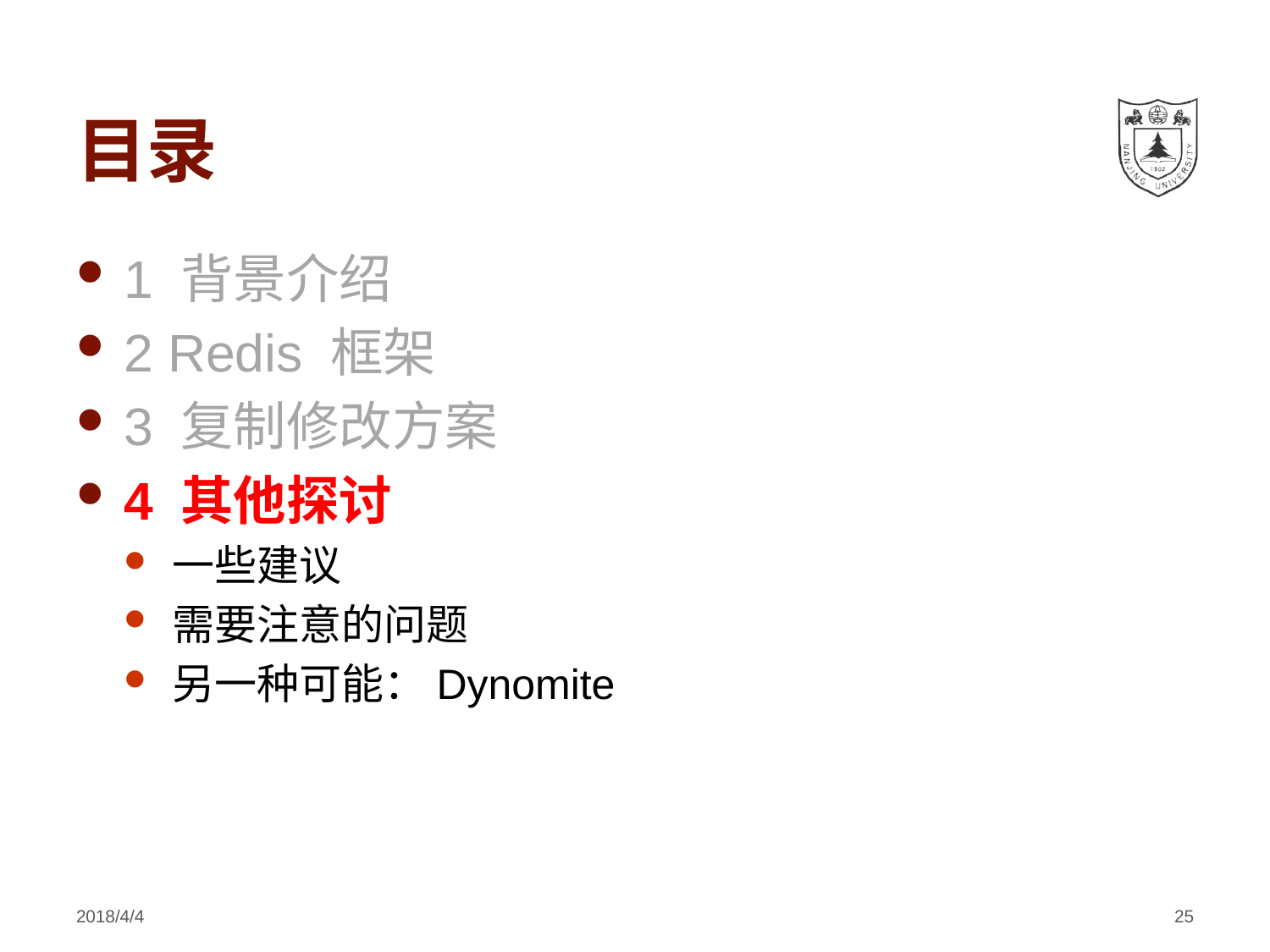

# 目录
1 背景介绍
2 Redis 框架
3 复制修改方案
4 其他探讨
一些建议
需要注意的问题
另一种可能：Dynomite
2018/4/4

25